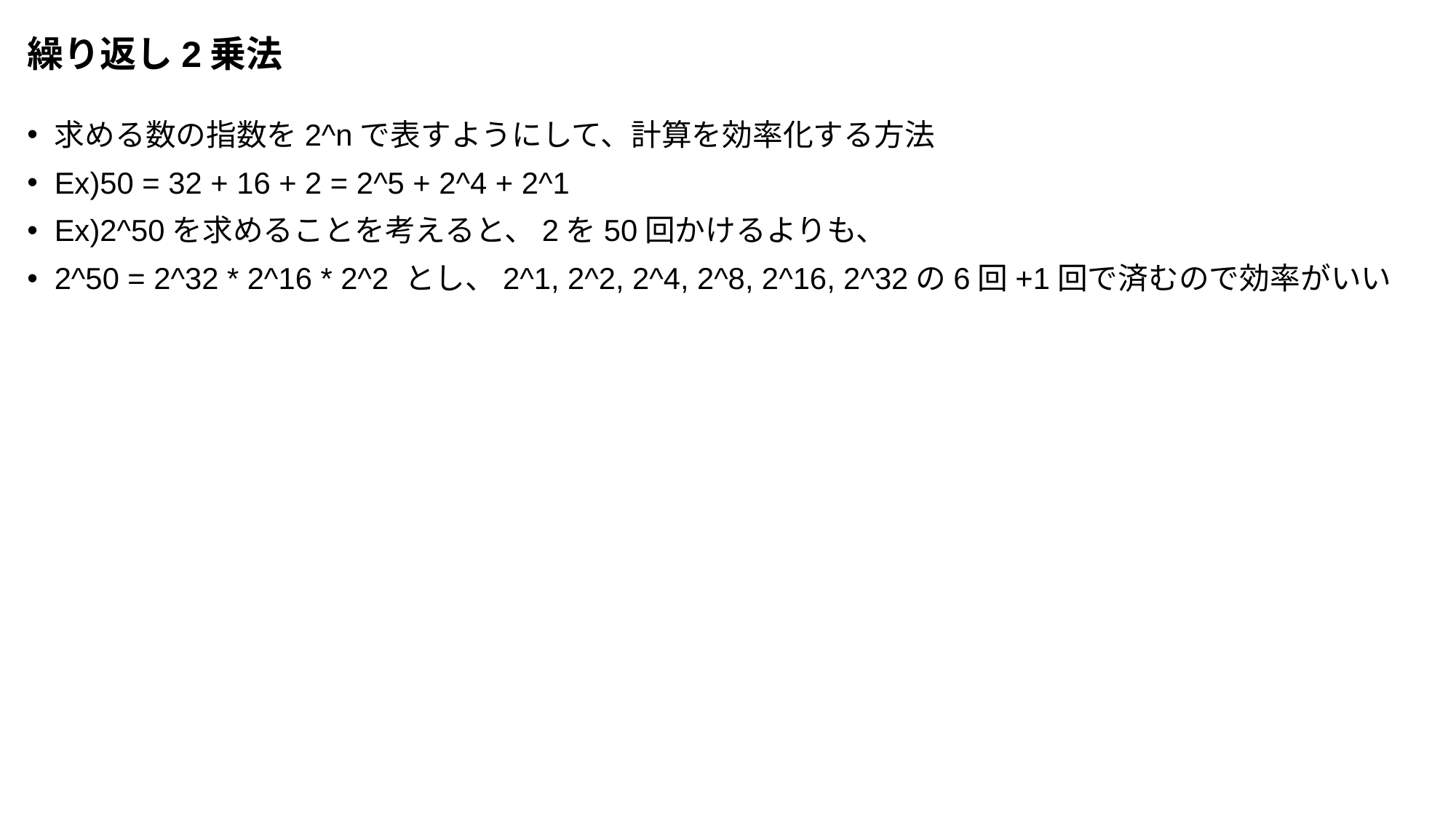

# 繰り返し2乗法
求める数の指数を2^nで表すようにして、計算を効率化する方法
Ex)50 = 32 + 16 + 2 = 2^5 + 2^4 + 2^1
Ex)2^50を求めることを考えると、2を50回かけるよりも、
2^50 = 2^32 * 2^16 * 2^2 とし、2^1, 2^2, 2^4, 2^8, 2^16, 2^32の6回+1回で済むので効率がいい